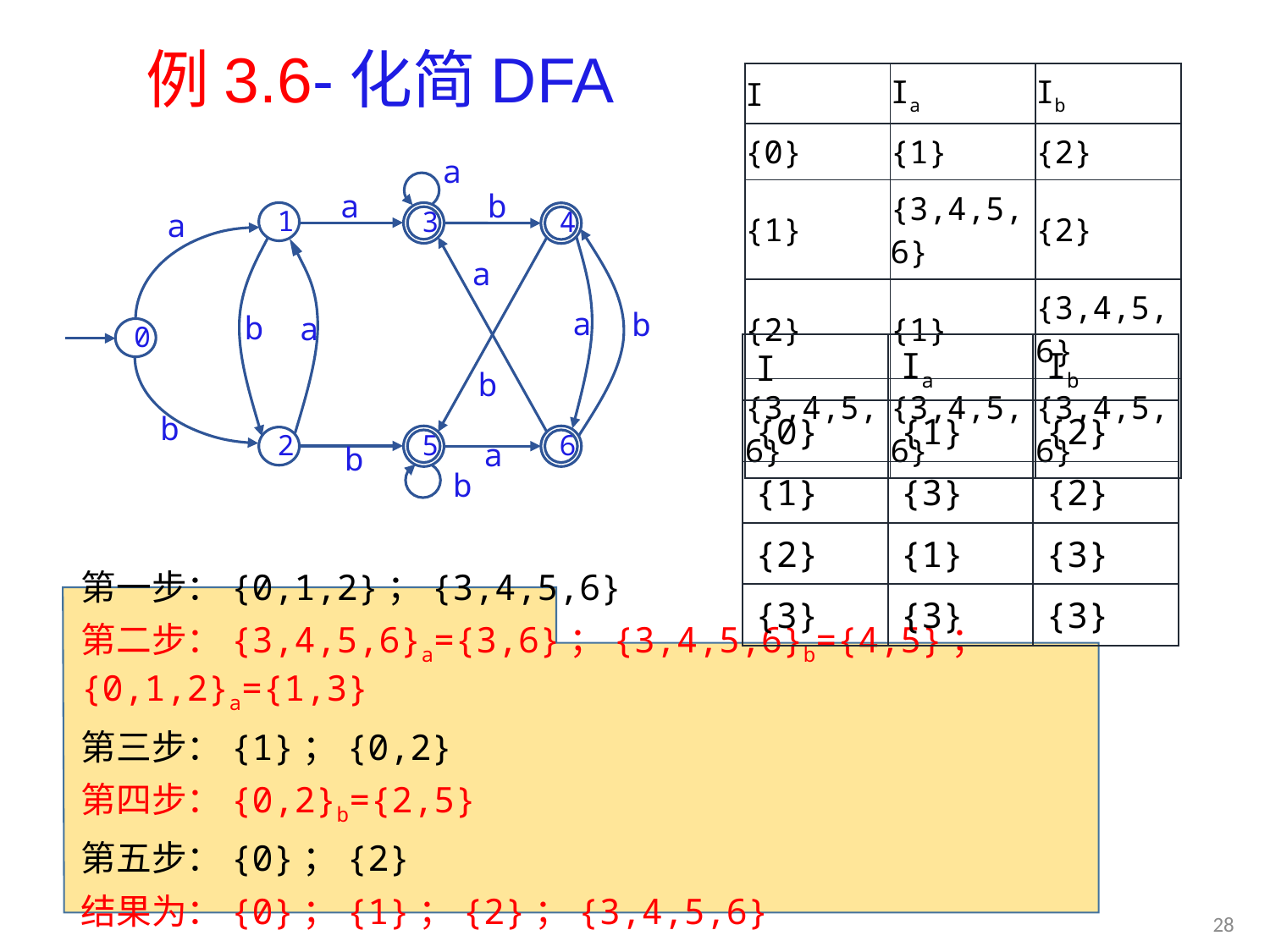

# 例3.6-化简DFA
| I | Ia | Ib |
| --- | --- | --- |
| {0} | {1} | {2} |
| {1} | {3,4,5,6} | {2} |
| {2} | {1} | {3,4,5,6} |
| {3,4,5,6} | {3,4,5,6} | {3,4,5,6} |
a

b
a
1
3
4
a

a

a
b
a
0
b
b
5
6
2
a
b

b

b

| I | Ia | Ib |
| --- | --- | --- |
| {0} | {1} | {2} |
| {1} | {3} | {2} |
| {2} | {1} | {3} |
| {3} | {3} | {3} |
第一步：{0,1,2}；{3,4,5,6}
第二步：{3,4,5,6}a={3,6}；{3,4,5,6}b={4,5}；{0,1,2}a={1,3}
第三步：{1}；{0,2}
第四步：{0,2}b={2,5}
第五步：{0}；{2}
结果为：{0}；{1}；{2}；{3,4,5,6}

28